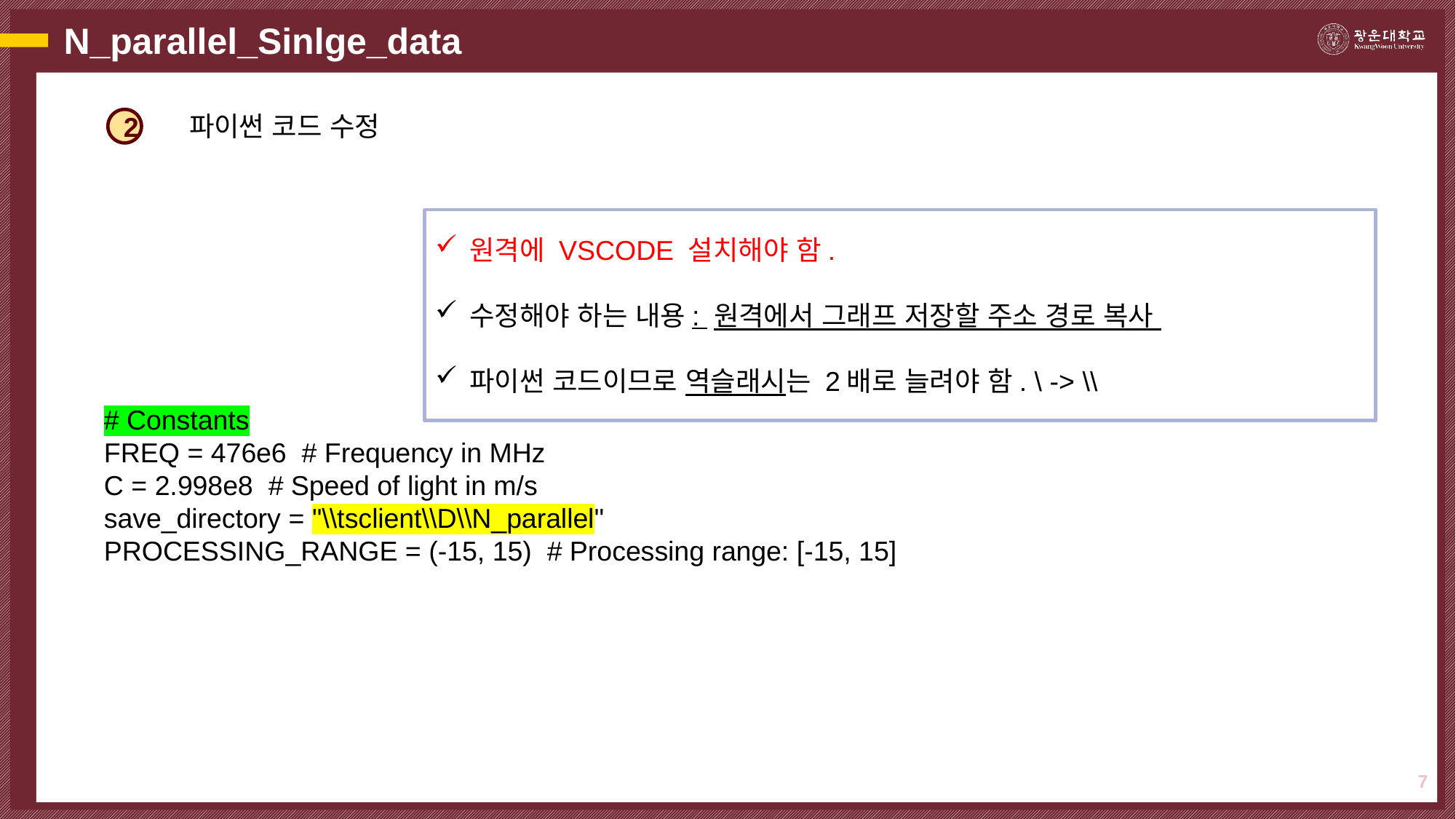

# N_parallel_Sinlge_data
파이썬 코드 수정
2

원격에 VSCODE 설치해야 함.

수정해야 하는 내용: 원격에서 그래프 저장할 주소 경로 복사

파이썬 코드이므로 역슬래시는 2배로 늘려야 함. \ -> \\

# Constants
FREQ = 476e6  # Frequency in MHz
C = 2.998e8  # Speed of light in m/s
save_directory = "\\tsclient\\D\\N_parallel"
PROCESSING_RANGE = (-15, 15)  # Processing range: [-15, 15]
7